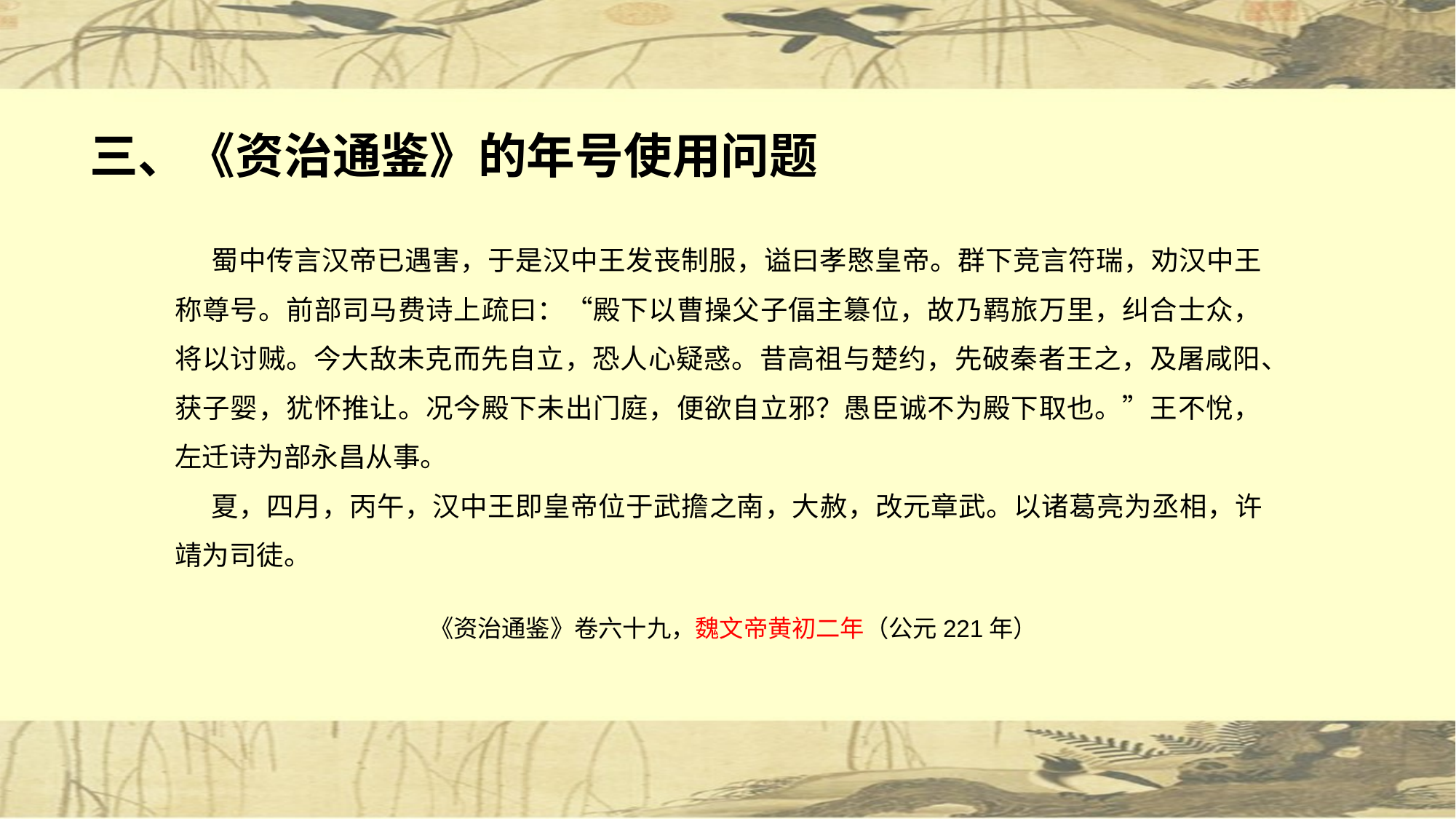

三、《资治通鉴》的年号使用问题
蜀中传言汉帝已遇害，于是汉中王发丧制服，谥曰孝愍皇帝。群下竞言符瑞，劝汉中王称尊号。前部司马费诗上疏曰：“殿下以曹操父子偪主簒位，故乃羁旅万里，纠合士众，将以讨贼。今大敌未克而先自立，恐人心疑惑。昔高祖与楚约，先破秦者王之，及屠咸阳、获子婴，犹怀推让。况今殿下未出门庭，便欲自立邪？愚臣诚不为殿下取也。”王不悅，左迁诗为部永昌从事。
夏，四月，丙午，汉中王即皇帝位于武擔之南，大赦，改元章武。以诸葛亮为丞相，许靖为司徒。
                                             《资治通鉴》卷六十九，魏文帝黄初二年（公元221年）